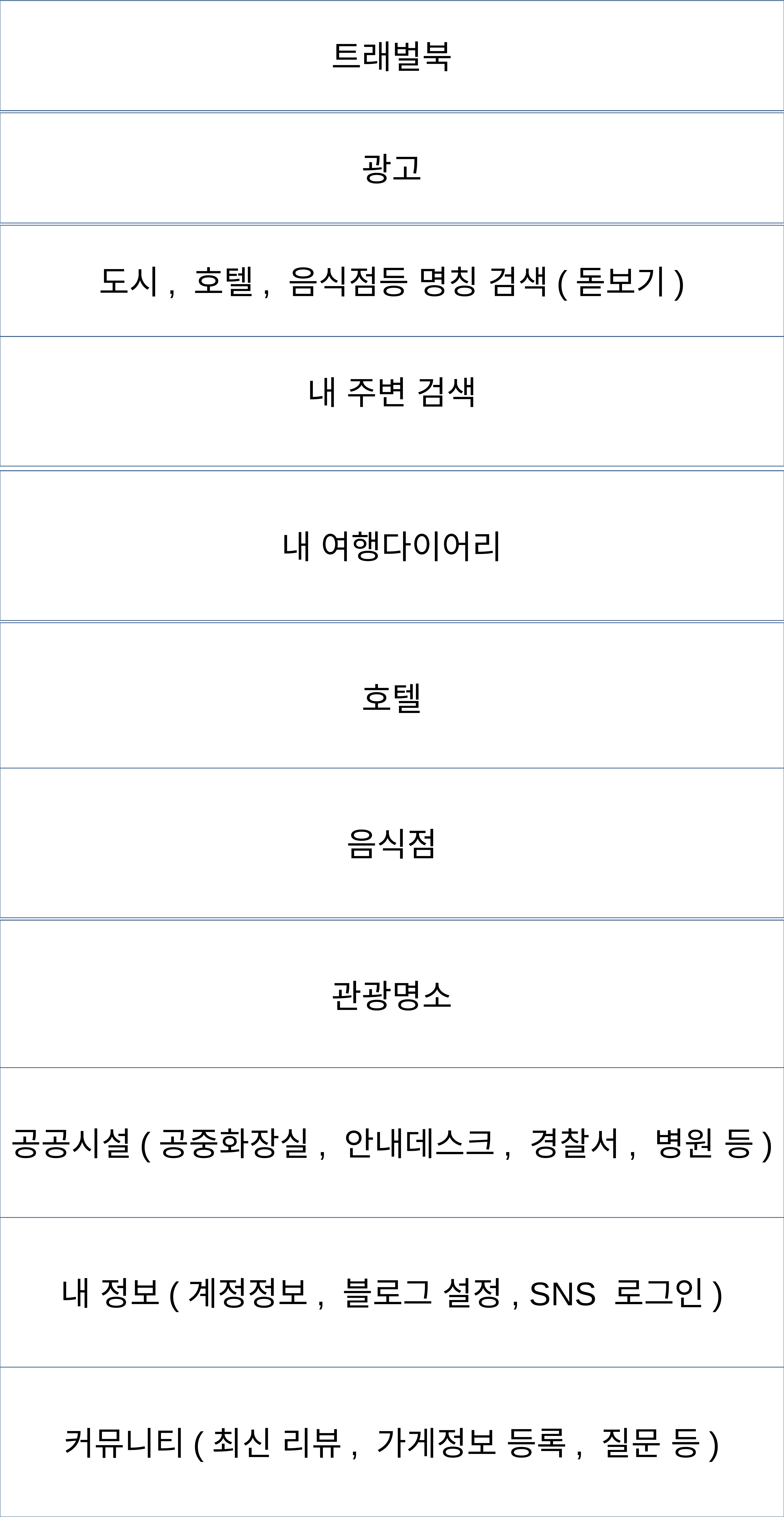

트래벌북
광고
도시, 호텔, 음식점등 명칭 검색(돋보기)
내 주변 검색
내 여행다이어리
호텔
음식점
관광명소
공공시설(공중화장실, 안내데스크, 경찰서, 병원 등)
내 정보(계정정보, 블로그 설정, SNS 로그인)
커뮤니티(최신 리뷰, 가게정보 등록, 질문 등)